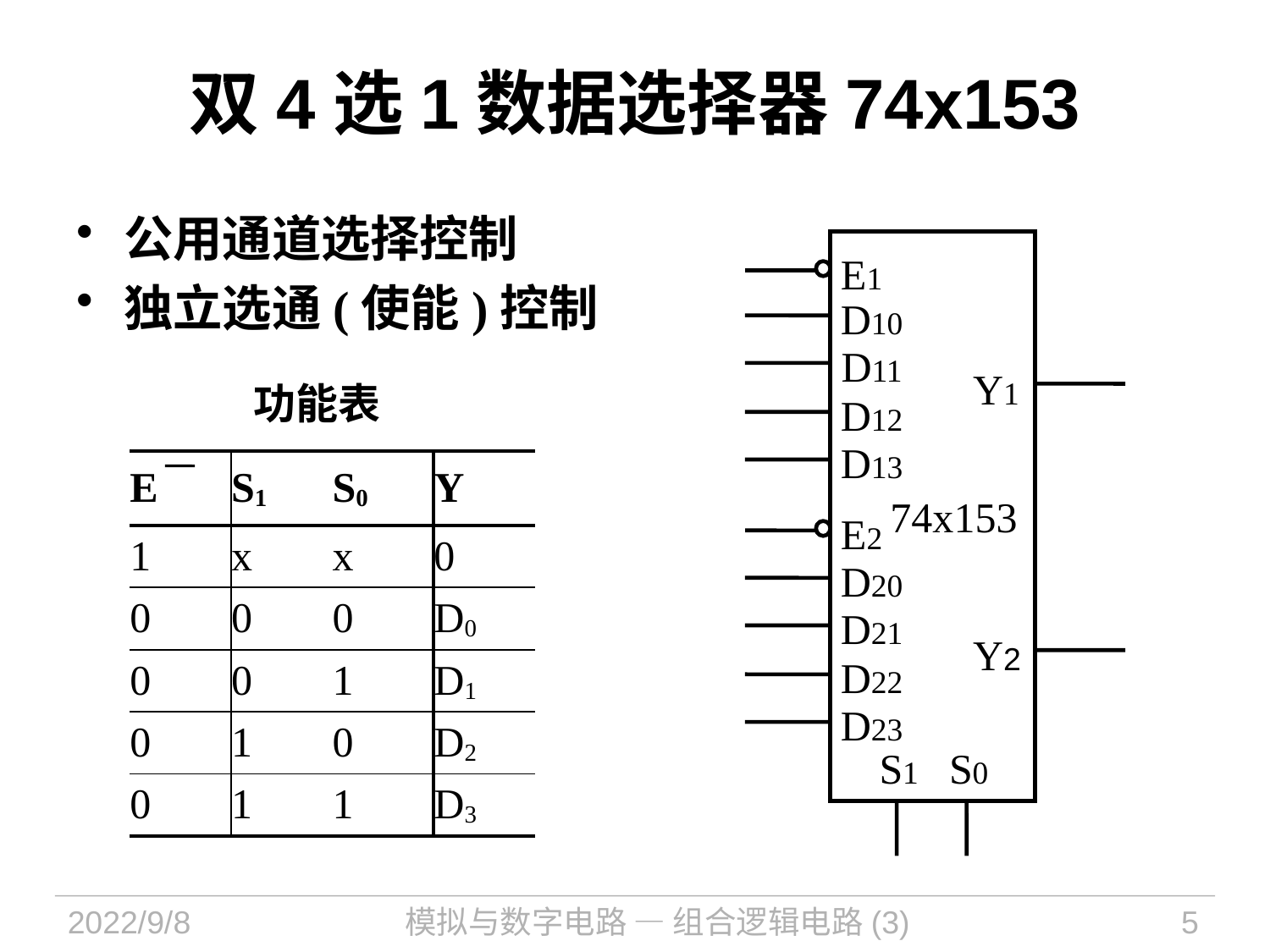

# 双4选1数据选择器74x153
公用通道选择控制
独立选通(使能)控制

E1

D10

D11

D12

D13

Y1
功能表

| E | S1 | S0 | Y |
| --- | --- | --- | --- |
| 1 | x | x | 0 |
| 0 | 0 | 0 | D0 |
| 0 | 0 | 1 | D1 |
| 0 | 1 | 0 | D2 |
| 0 | 1 | 1 | D3 |

74x153
E2

D20

D21
Y2

D22

D23

S1
S0

2022/9/8
模拟与数字电路 — 组合逻辑电路(3)
5